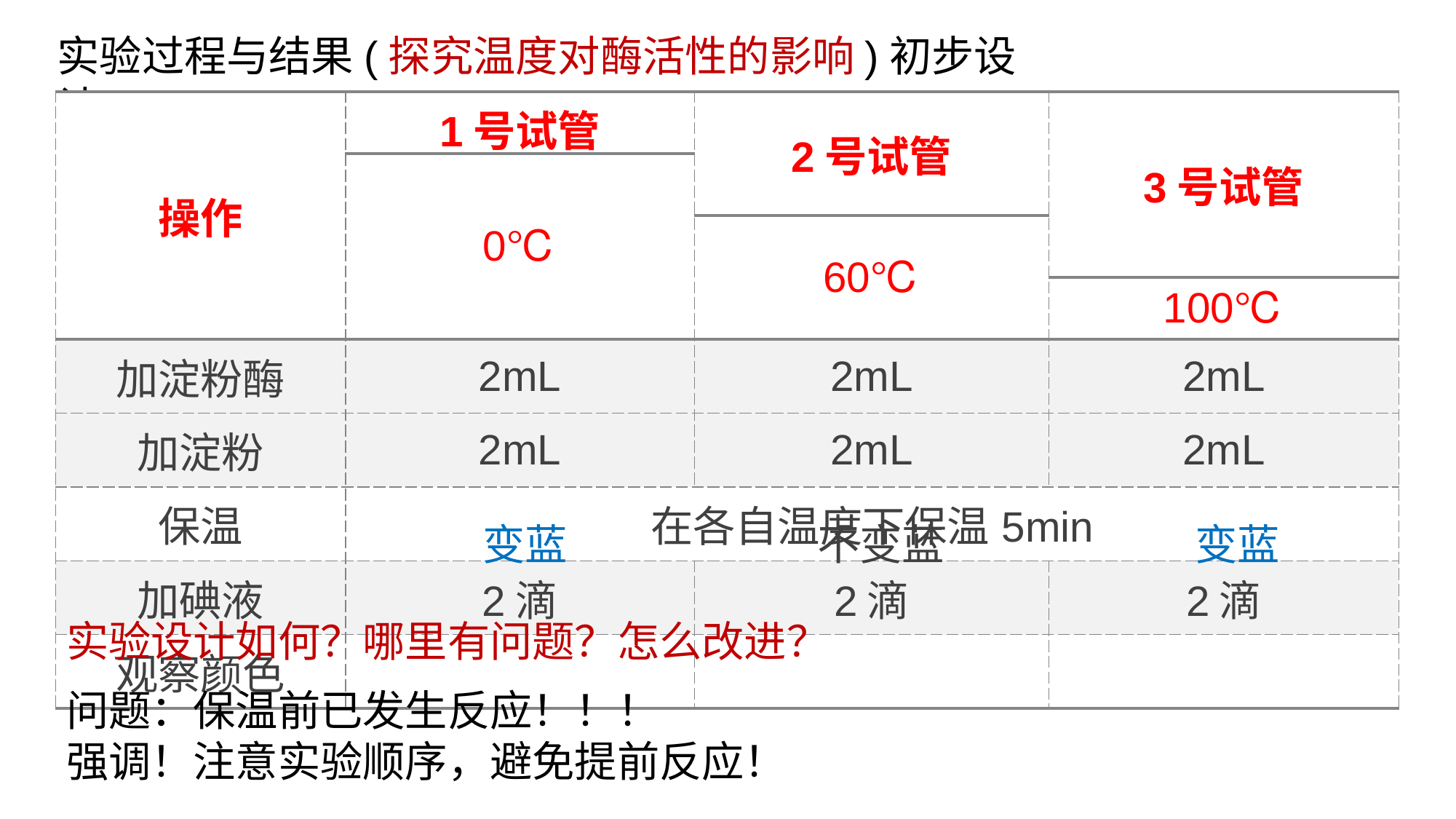

实验过程与结果(探究温度对酶活性的影响)初步设计
| 操作 | 1号试管 | 2号试管 | 3号试管 |
| --- | --- | --- | --- |
|  | 0℃ |  |  |
|  |  | 60℃ |  |
|  |  |  | 100℃ |
| 加淀粉酶 | 2mL | 2mL | 2mL |
| 加淀粉 | 2mL | 2mL | 2mL |
| 保温 | 在各自温度下保温5min |  |  |
| 加碘液 | 2滴 | 2滴 | 2滴 |
| 观察颜色 |  |  |  |
变蓝
不变蓝
变蓝
实验设计如何？哪里有问题？怎么改进？
问题：保温前已发生反应！！！
强调！注意实验顺序，避免提前反应！